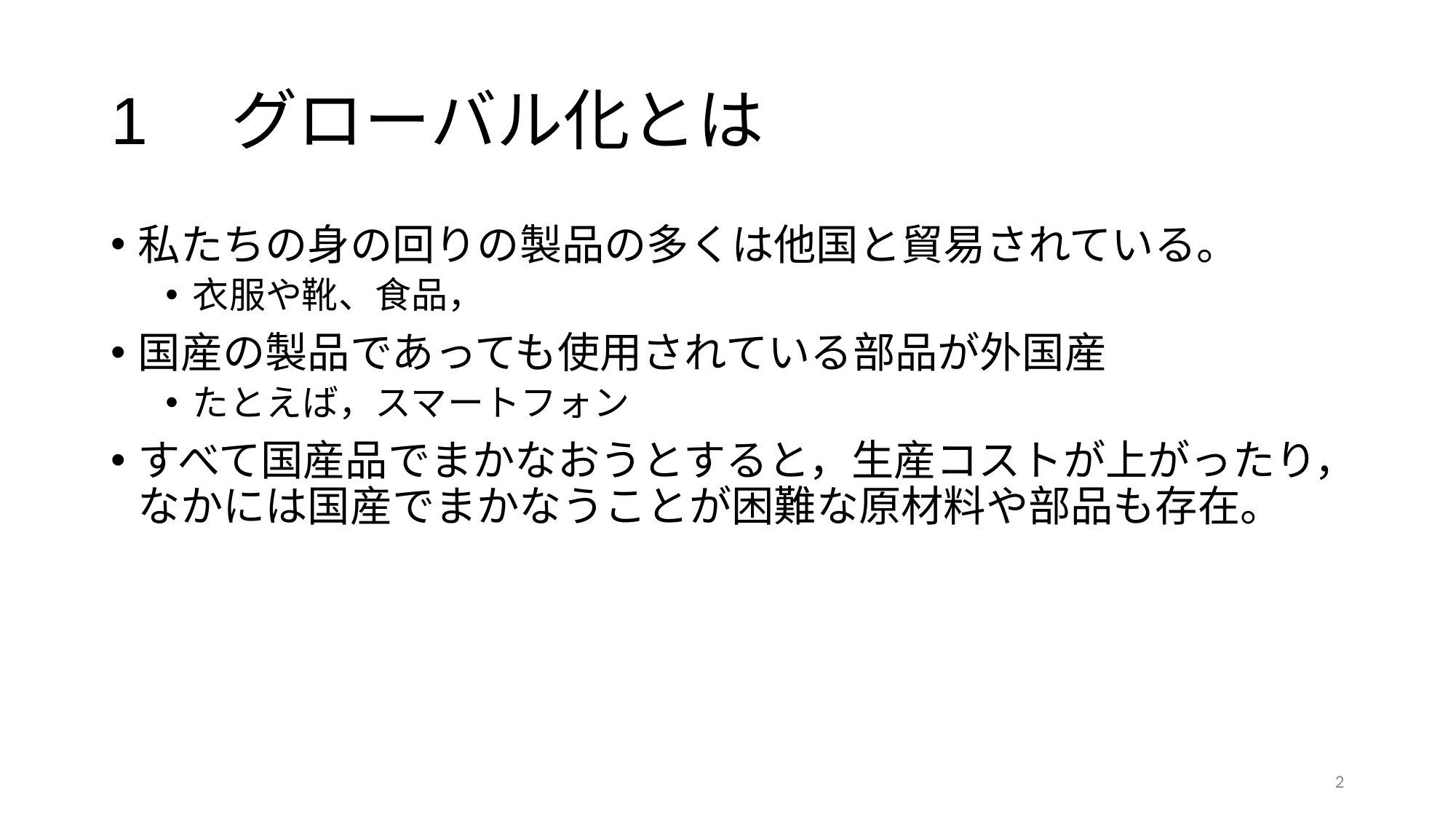

# 1　グローバル化とは
私たちの身の回りの製品の多くは他国と貿易されている。
衣服や靴、食品，
国産の製品であっても使用されている部品が外国産
たとえば，スマートフォン
すべて国産品でまかなおうとすると，生産コストが上がったり，なかには国産でまかなうことが困難な原材料や部品も存在。
2